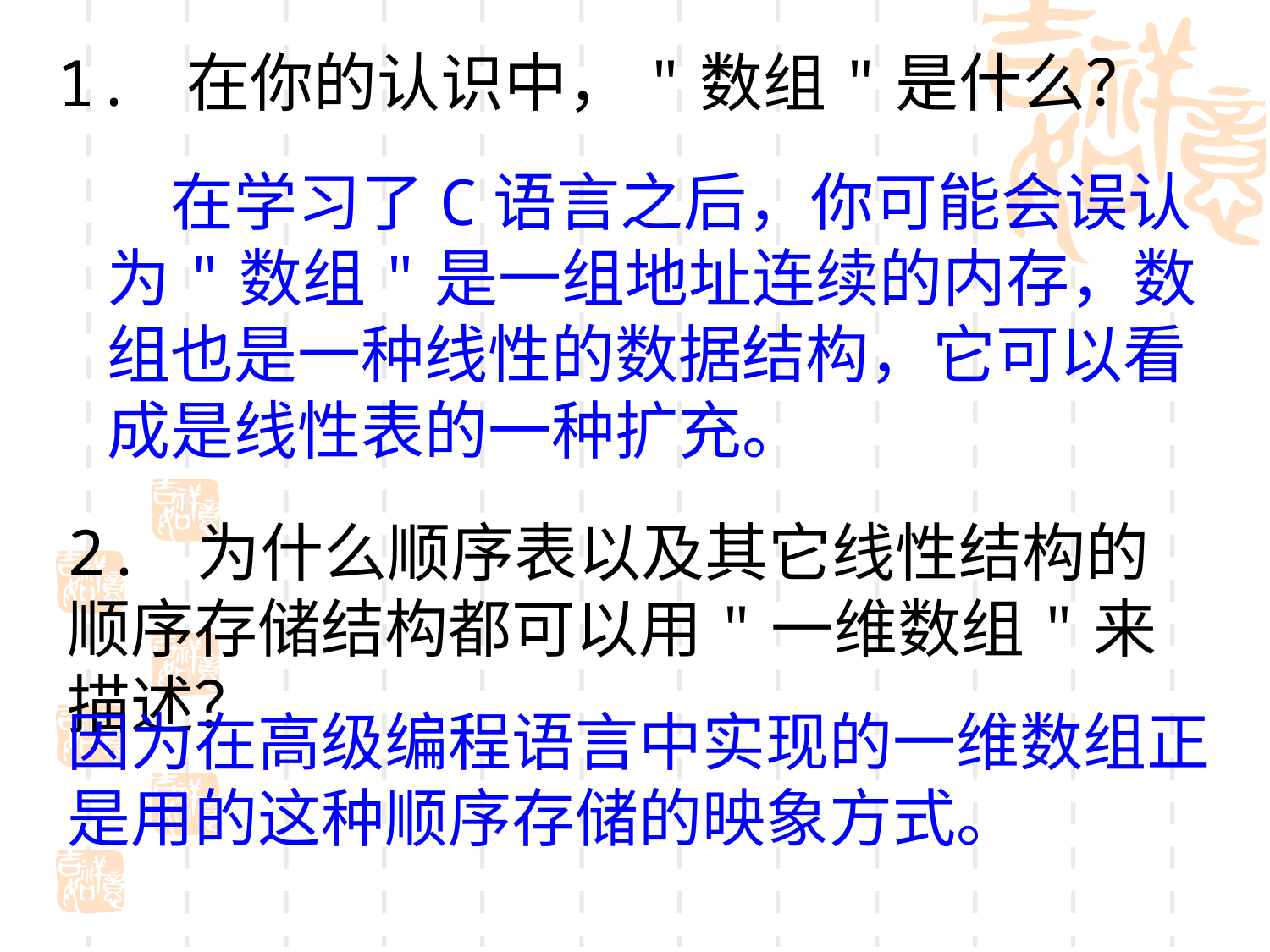

1. 在你的认识中，"数组"是什么？
　在学习了C语言之后，你可能会误认为"数组"是一组地址连续的内存，数组也是一种线性的数据结构，它可以看成是线性表的一种扩充。

2. 为什么顺序表以及其它线性结构的顺序存储结构都可以用"一维数组"来描述？
因为在高级编程语言中实现的一维数组正是用的这种顺序存储的映象方式。